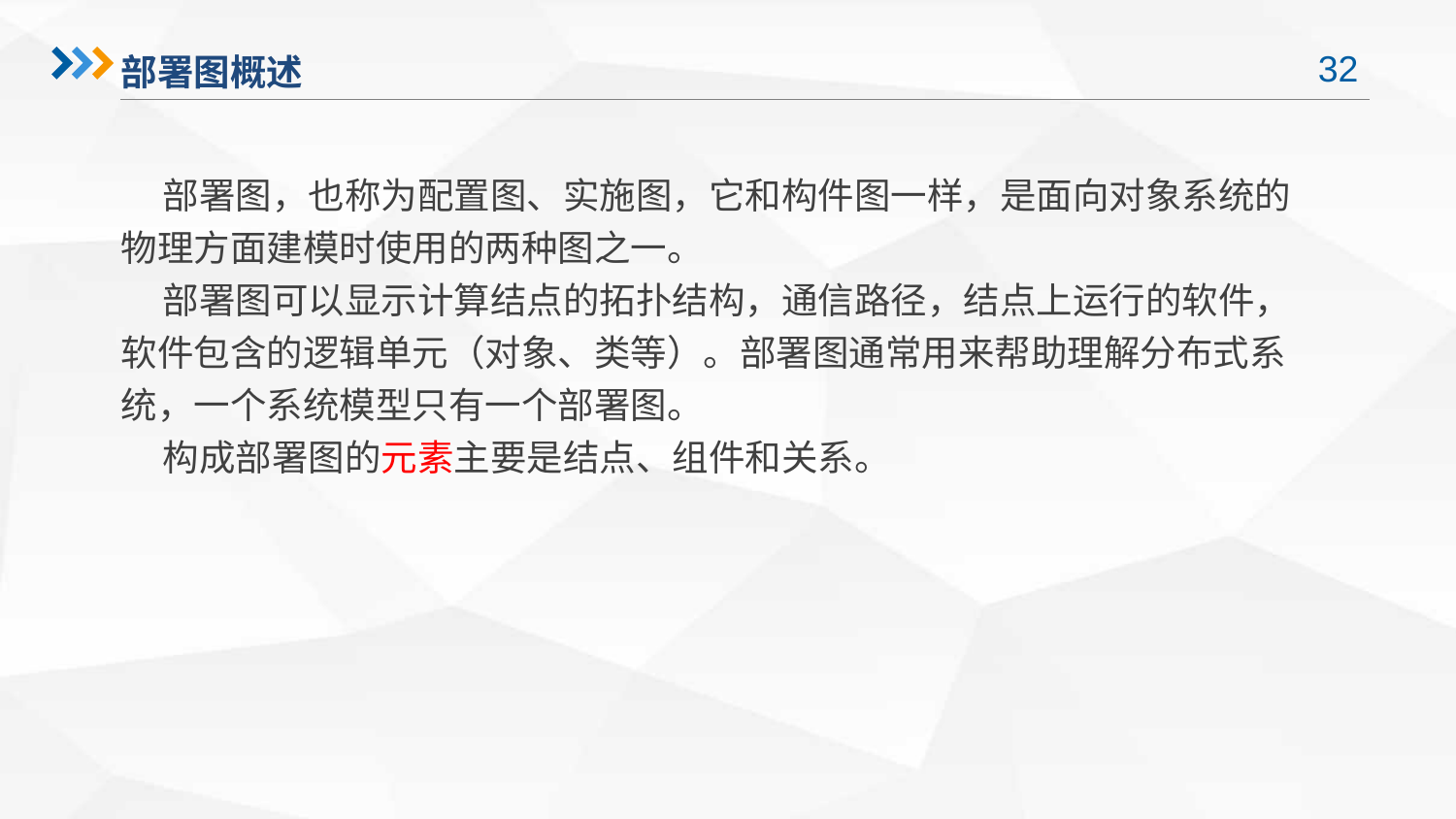

部署图概述
    部署图，也称为配置图、实施图，它和构件图一样，是面向对象系统的物理方面建模时使用的两种图之一。
    部署图可以显示计算结点的拓扑结构，通信路径，结点上运行的软件，软件包含的逻辑单元（对象、类等）。部署图通常用来帮助理解分布式系统，一个系统模型只有一个部署图。
    构成部署图的元素主要是结点、组件和关系。